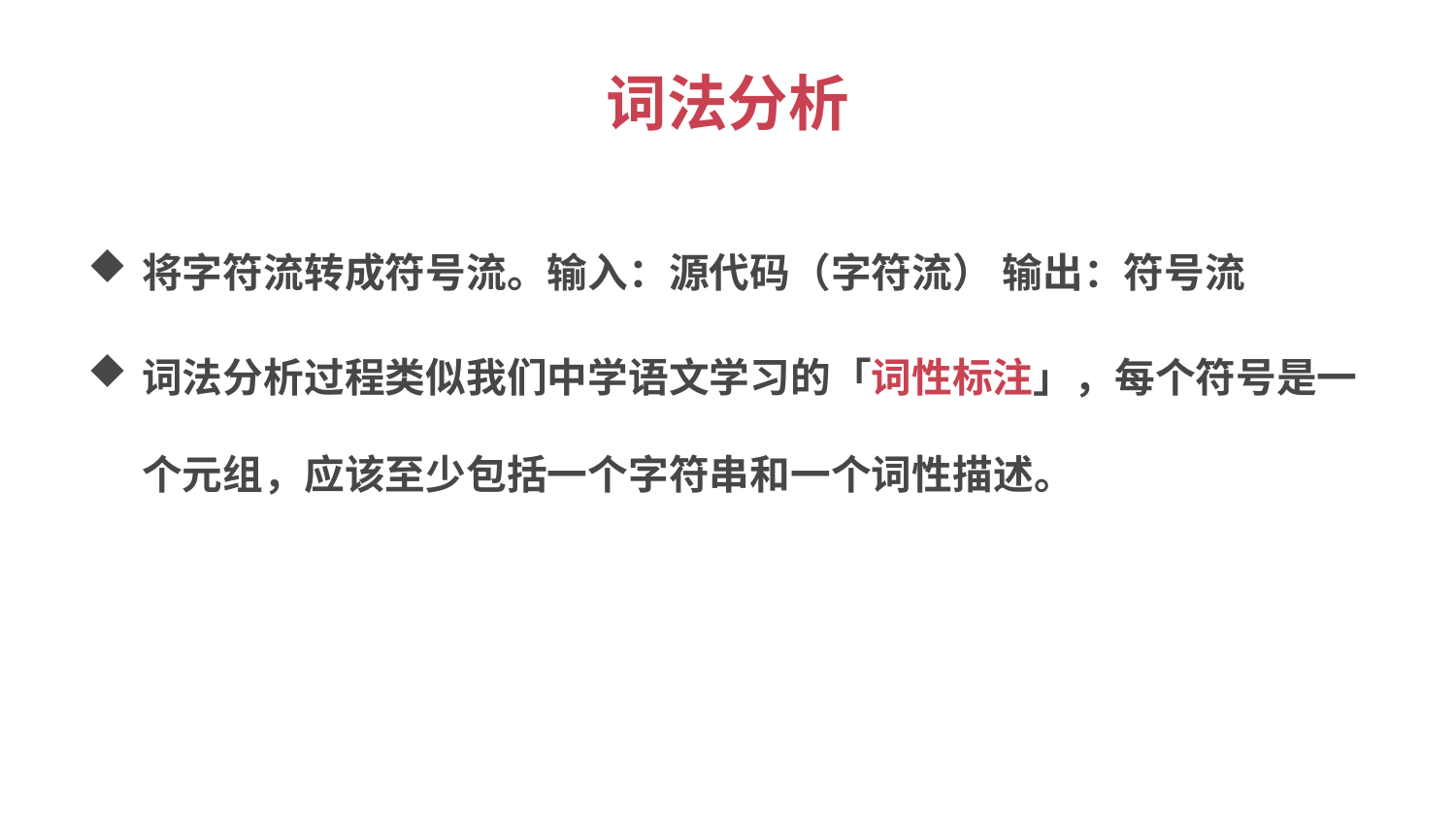

# 词法分析
将字符流转成符号流。输入：源代码（字符流） 输出：符号流
词法分析过程类似我们中学语文学习的「词性标注」，每个符号是一个元组，应该至少包括一个字符串和一个词性描述。